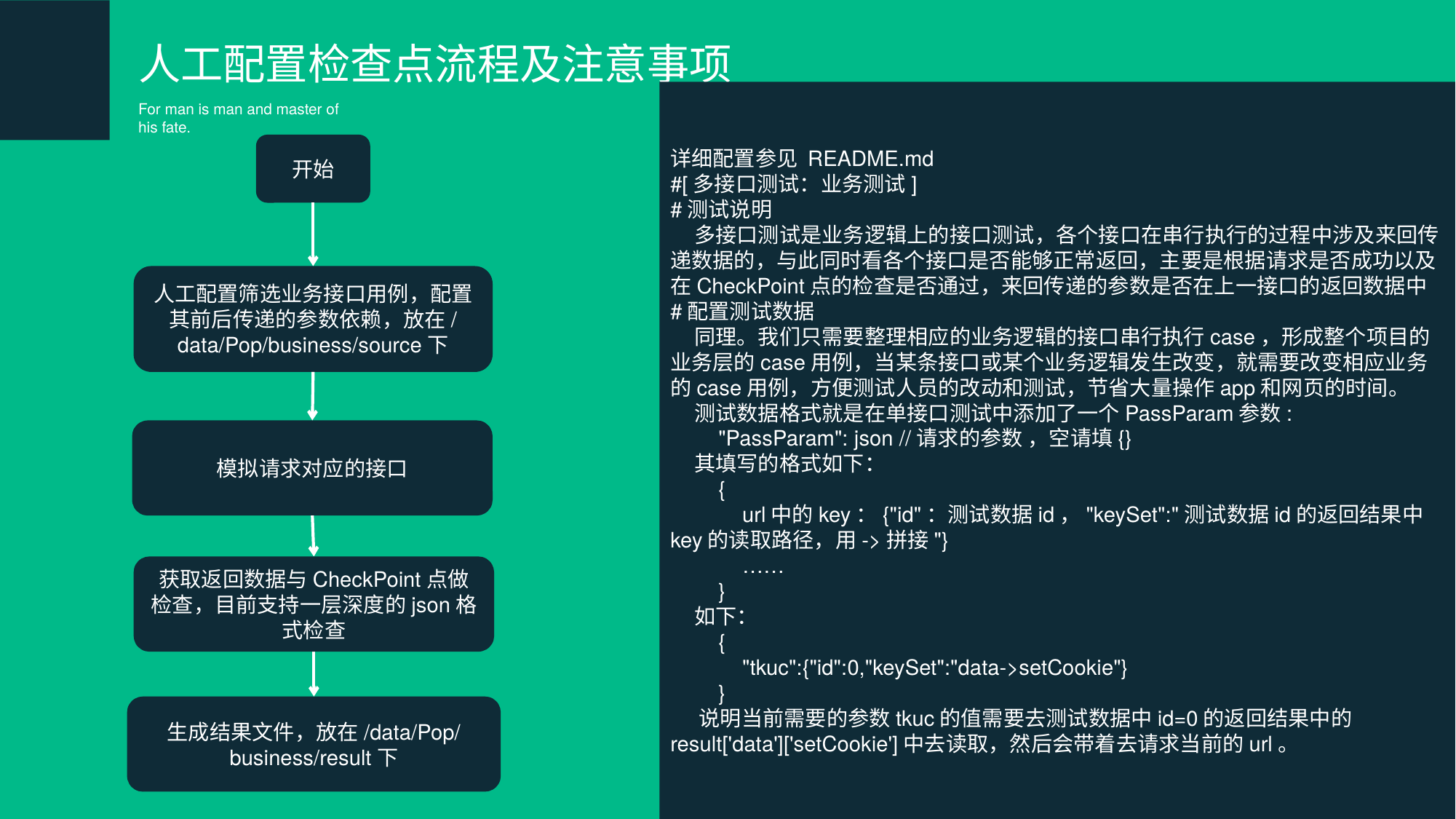

人工配置检查点流程及注意事项
For man is man and master of his fate.
详细配置参见 README.md
#[多接口测试：业务测试]
#测试说明
    多接口测试是业务逻辑上的接口测试，各个接口在串行执行的过程中涉及来回传递数据的，与此同时看各个接口是否能够正常返回，主要是根据请求是否成功以及在CheckPoint点的检查是否通过，来回传递的参数是否在上一接口的返回数据中
#配置测试数据
    同理。我们只需要整理相应的业务逻辑的接口串行执行case，形成整个项目的业务层的case用例，当某条接口或某个业务逻辑发生改变，就需要改变相应业务的case用例，方便测试人员的改动和测试，节省大量操作app和网页的时间。
    测试数据格式就是在单接口测试中添加了一个PassParam参数:
        "PassParam": json //请求的参数 ，空请填{}
    其填写的格式如下：
        {
            url中的key：{"id"：测试数据id，"keySet":"测试数据id的返回结果中key的读取路径，用->拼接"}
            ……
        }
    如下：
        {
            "tkuc":{"id":0,"keySet":"data->setCookie"}
        }
     说明当前需要的参数tkuc的值需要去测试数据中id=0的返回结果中的result['data']['setCookie']中去读取，然后会带着去请求当前的url。
开始
人工配置筛选业务接口用例，配置其前后传递的参数依赖，放在/data/Pop/business/source下
模拟请求对应的接口
获取返回数据与CheckPoint点做检查，目前支持一层深度的json格式检查
生成结果文件，放在/data/Pop/business/result下